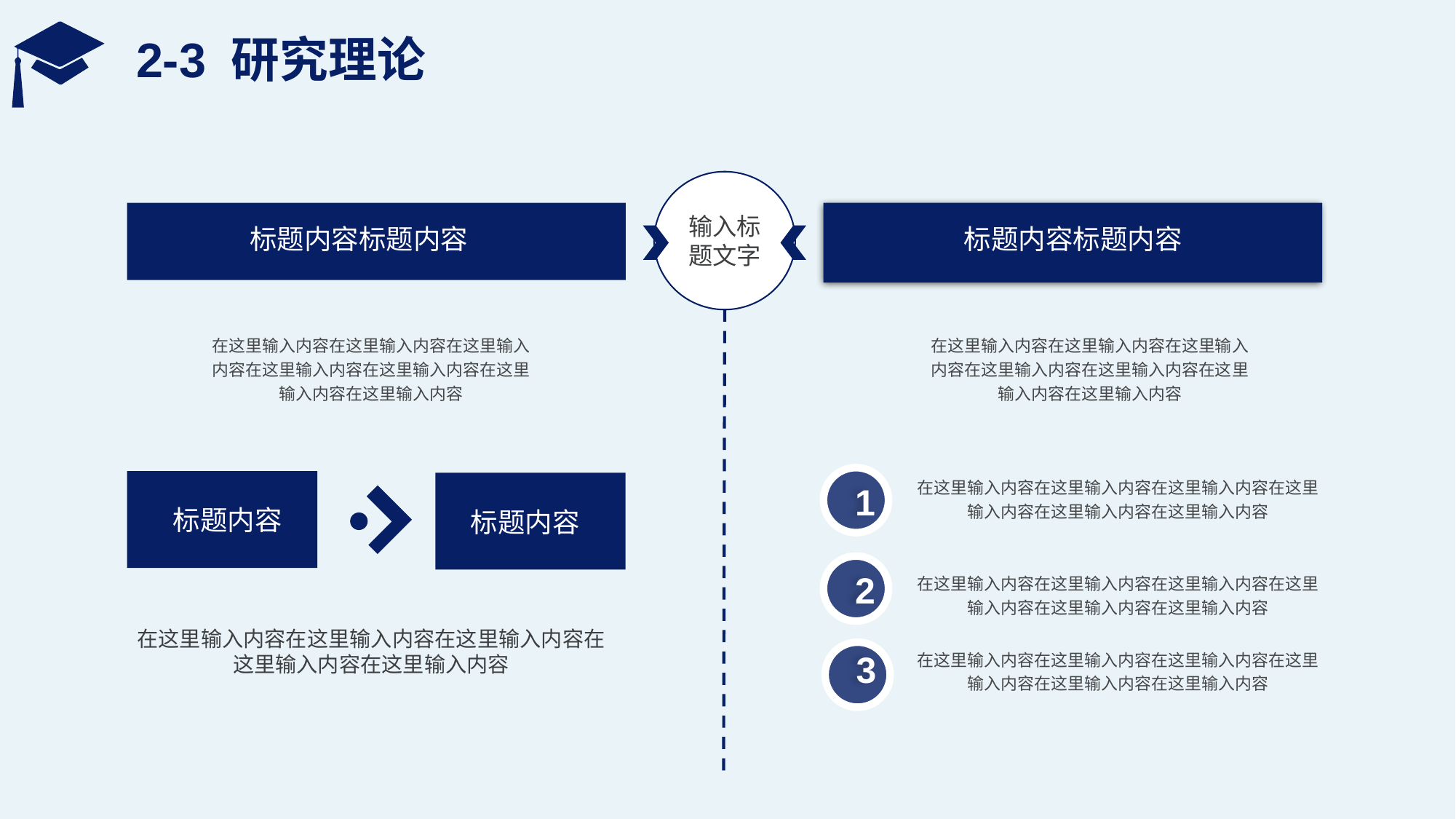

# 2-3 研究理论
输入标题文字

标题内容标题内容
标题内容标题内容
在这里输入内容在这里输入内容在这里输入内容在这里输入内容在这里输入内容在这里输入内容在这里输入内容
在这里输入内容在这里输入内容在这里输入内容在这里输入内容在这里输入内容在这里输入内容在这里输入内容

1

在这里输入内容在这里输入内容在这里输入内容在这里输入内容在这里输入内容在这里输入内容

标题内容
标题内容

2
在这里输入内容在这里输入内容在这里输入内容在这里输入内容在这里输入内容在这里输入内容
在这里输入内容在这里输入内容在这里输入内容在这里输入内容在这里输入内容
3

在这里输入内容在这里输入内容在这里输入内容在这里输入内容在这里输入内容在这里输入内容